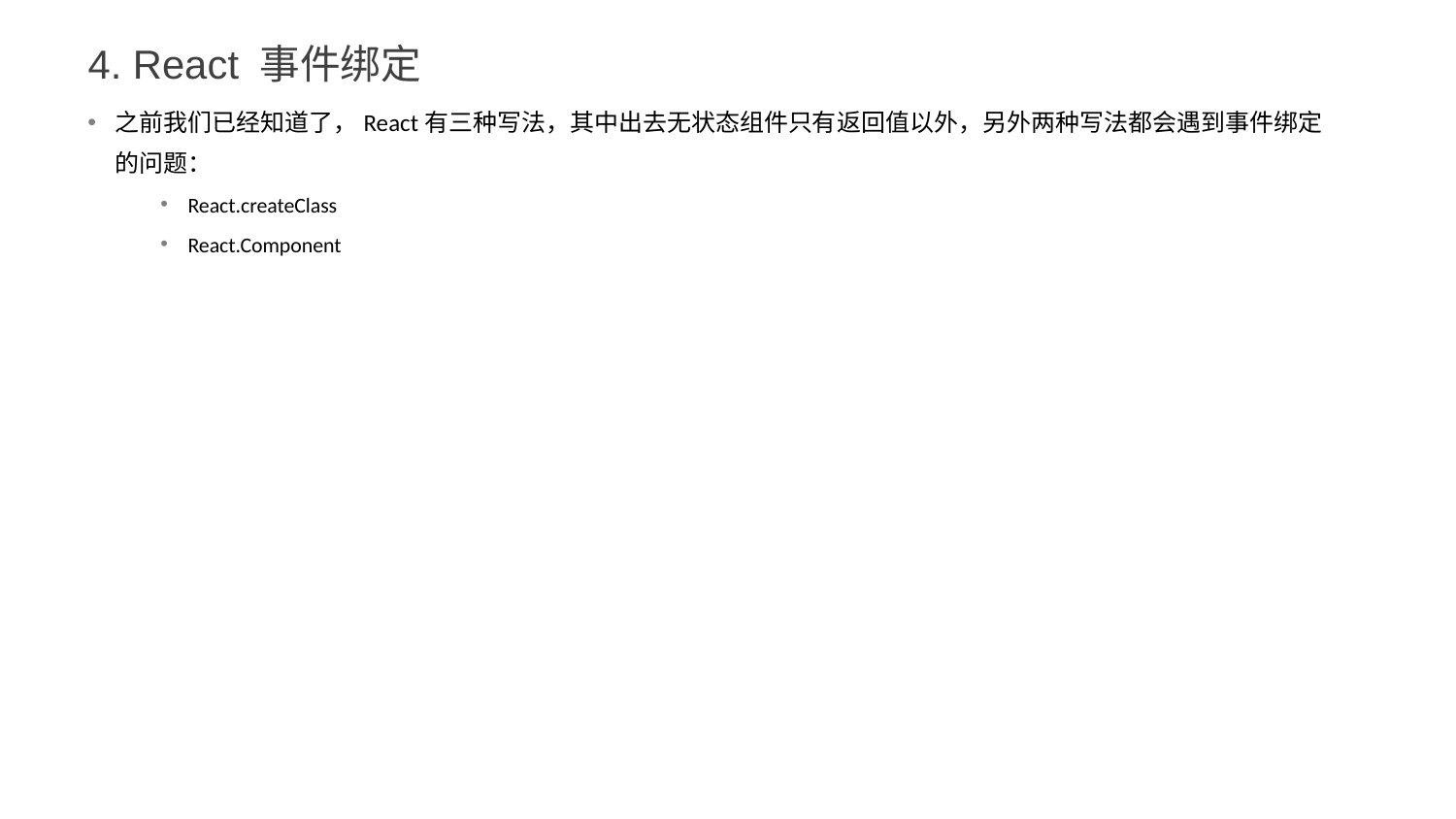

4. React 事件绑定
之前我们已经知道了，React有三种写法，其中出去无状态组件只有返回值以外，另外两种写法都会遇到事件绑定的问题：
React.createClass
React.Component